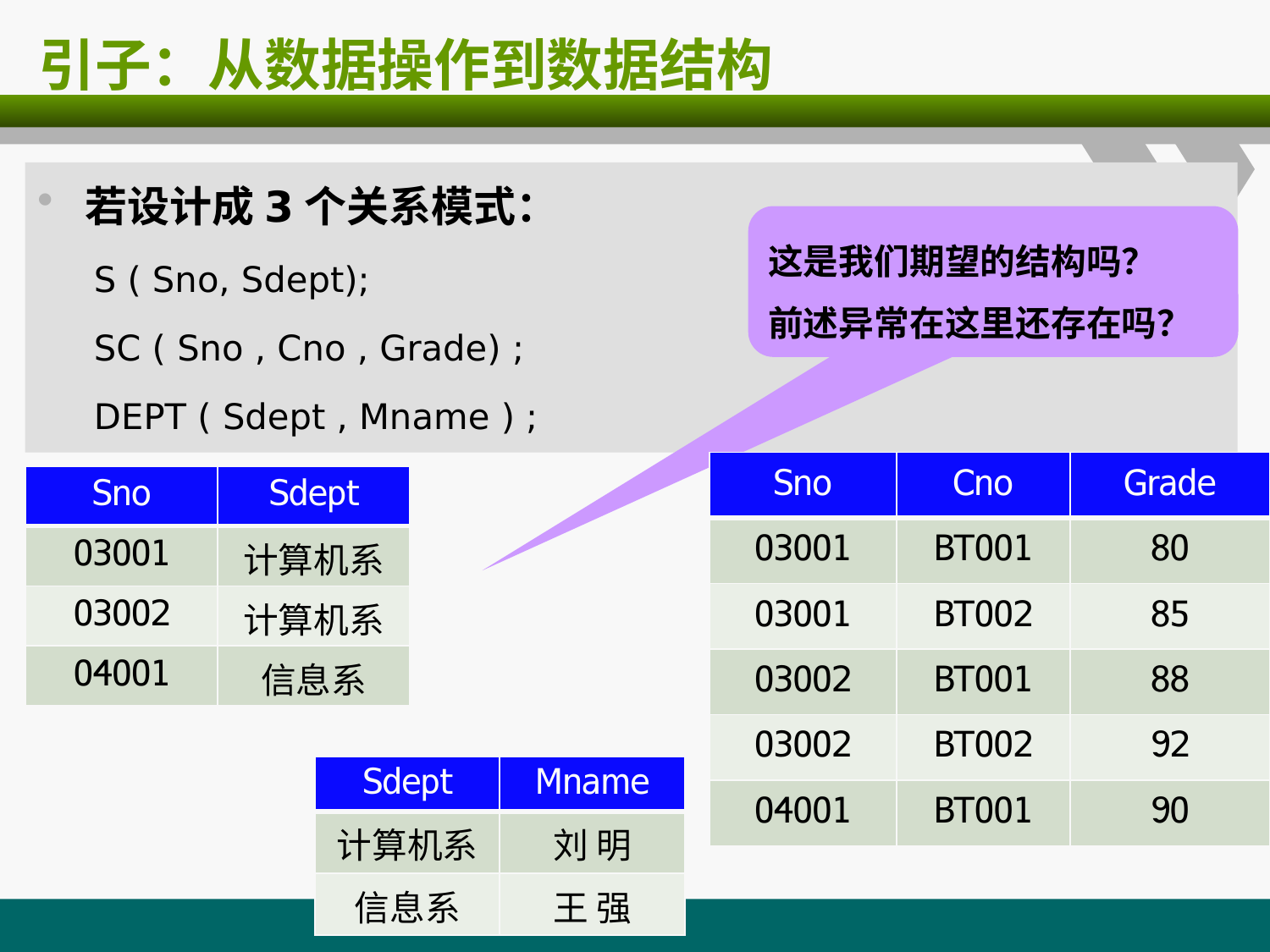

# 引子：从数据操作到数据结构
若设计成3个关系模式：
     S ( Sno, Sdept);
     SC ( Sno , Cno , Grade) ;
     DEPT ( Sdept , Mname ) ;
这是我们期望的结构吗？
前述异常在这里还存在吗？
| Sno | Cno | Grade |
| --- | --- | --- |
| 03001 | BT001 | 80 |
| 03001 | BT002 | 85 |
| 03002 | BT001 | 88 |
| 03002 | BT002 | 92 |
| 04001 | BT001 | 90 |
| Sno | Sdept |
| --- | --- |
| 03001 | 计算机系 |
| 03002 | 计算机系 |
| 04001 | 信息系 |
| Sdept | Mname |
| --- | --- |
| 计算机系 | 刘 明 |
| 信息系 | 王 强 |